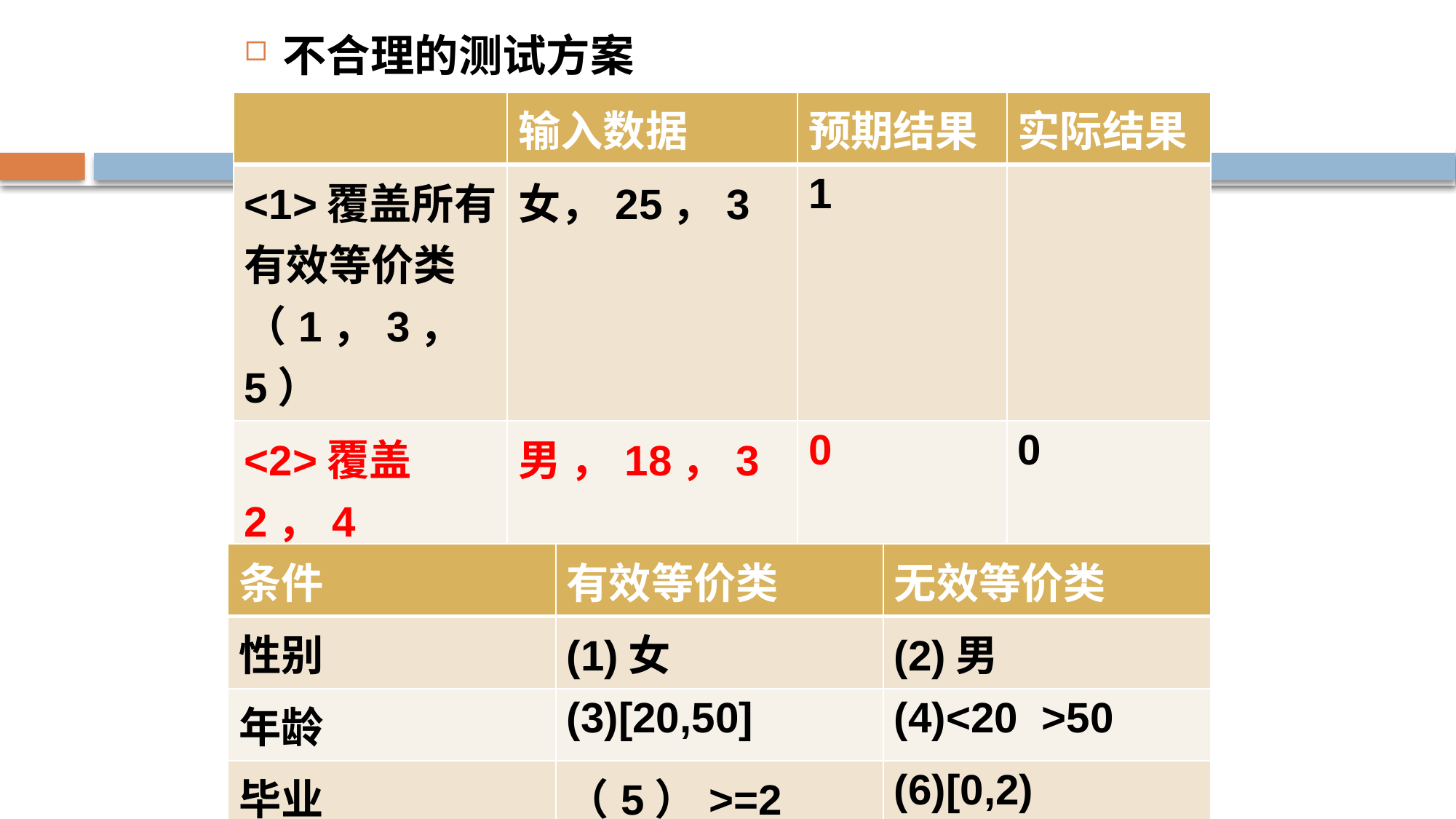

不合理的测试方案
|  | 输入数据 | 预期结果 | 实际结果 |
| --- | --- | --- | --- |
| <1>覆盖所有有效等价类（1，3，5） | 女，25，3 | 1 |  |
| <2>覆盖2，4 | 男 ，18，3 | 0 | 0 |
| <4> 覆盖7 | 女 ，55 ，3 | 0 |  |
| <5>覆盖6 | 女 ， 25，1 | 0 |  |
| 条件 | 有效等价类 | 无效等价类 |
| --- | --- | --- |
| 性别 | (1)女 | (2)男 |
| 年龄 | (3)[20,50] | (4)<20 >50 |
| 毕业 | （5）>=2 | (6)[0,2) |